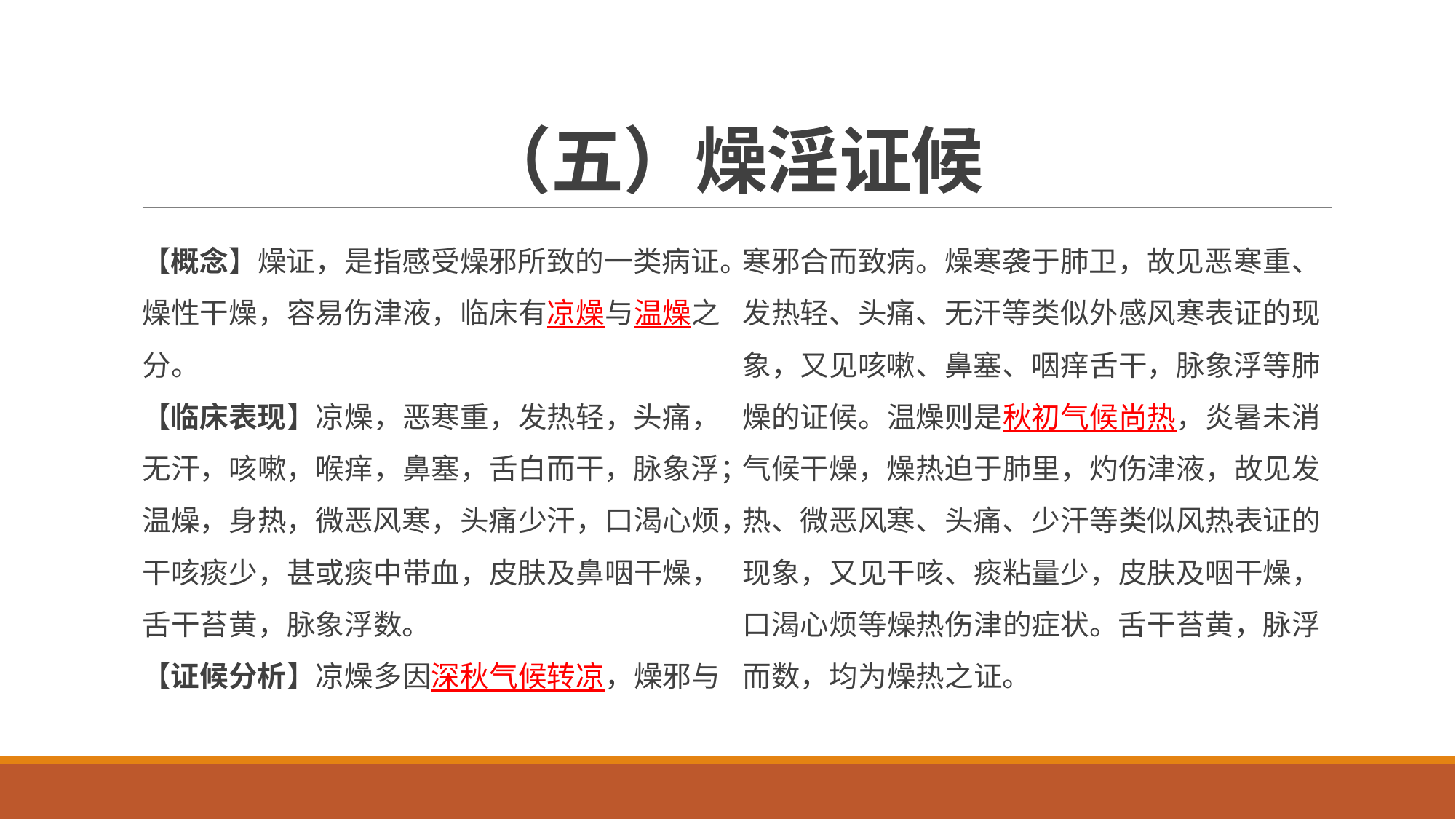

# （五）燥淫证候
【概念】燥证，是指感受燥邪所致的一类病证。燥性干燥，容易伤津液，临床有凉燥与温燥之分。
【临床表现】凉燥，恶寒重，发热轻，头痛，无汗，咳嗽，喉痒，鼻塞，舌白而干，脉象浮；温燥，身热，微恶风寒，头痛少汗，口渴心烦，干咳痰少，甚或痰中带血，皮肤及鼻咽干燥，舌干苔黄，脉象浮数。
【证候分析】凉燥多因深秋气候转凉，燥邪与寒邪合而致病。燥寒袭于肺卫，故见恶寒重、发热轻、头痛、无汗等类似外感风寒表证的现象，又见咳嗽、鼻塞、咽痒舌干，脉象浮等肺燥的证候。温燥则是秋初气候尚热，炎暑未消气候干燥，燥热迫于肺里，灼伤津液，故见发热、微恶风寒、头痛、少汗等类似风热表证的现象，又见干咳、痰粘量少，皮肤及咽干燥，口渴心烦等燥热伤津的症状。舌干苔黄，脉浮而数，均为燥热之证。